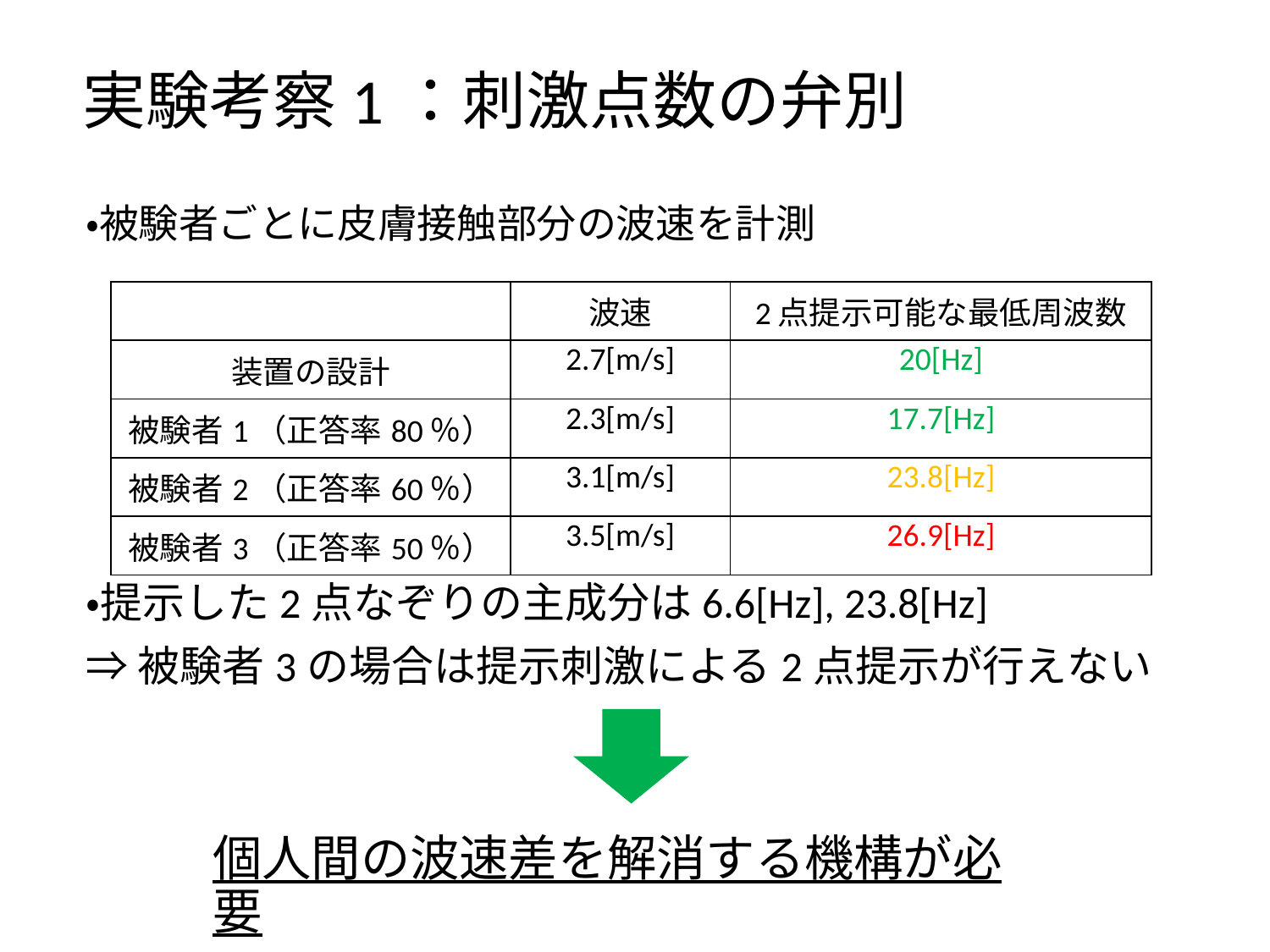

実験考察1：刺激点数の弁別
・被験者ごとに皮膚接触部分の波速を計測
|  | 波速 | 2点提示可能な最低周波数 |
| --- | --- | --- |
| 装置の設計 | 2.7[m/s] | 20[Hz] |
| 被験者1（正答率80％） | 2.3[m/s] | 17.7[Hz] |
| 被験者2（正答率60％） | 3.1[m/s] | 23.8[Hz] |
| 被験者3（正答率50％） | 3.5[m/s] | 26.9[Hz] |
・提示した2点なぞりの主成分は6.6[Hz], 23.8[Hz]
⇒被験者3の場合は提示刺激による2点提示が行えない

個人間の波速差を解消する機構が必要